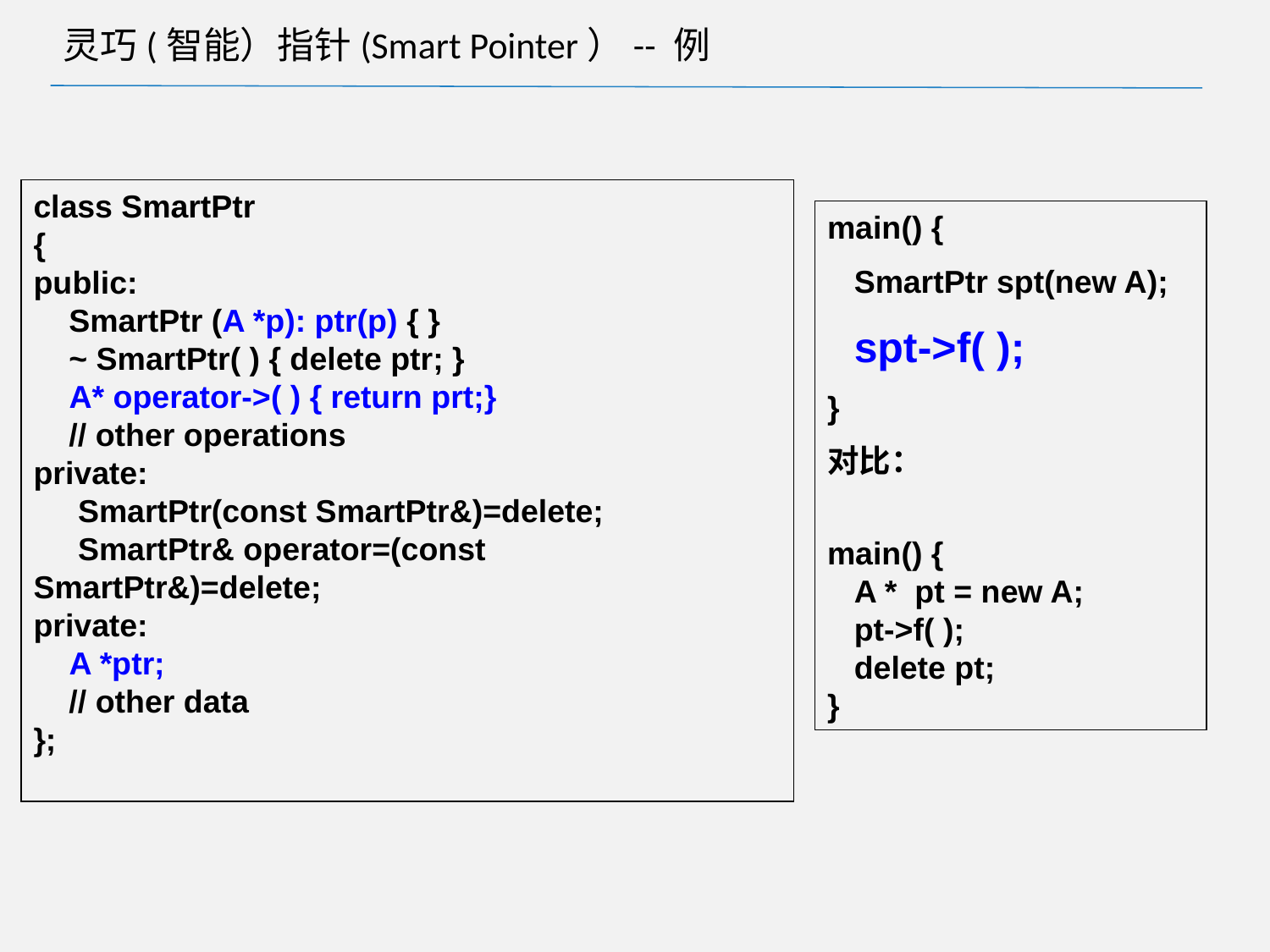

# 灵巧(智能）指针(Smart Pointer）-- 例
class SmartPtr
{
public:
    SmartPtr (A *p): ptr(p) { }
    ~ SmartPtr( ) { delete ptr; }
    A* operator->( ) { return prt;}
    // other operations
private:
     SmartPtr(const SmartPtr&)=delete;
     SmartPtr& operator=(const SmartPtr&)=delete;
private:
    A *ptr;
    // other data
};
main() {
   SmartPtr spt(new A);
   spt->f( );
}
对比：

main() {
   A *  pt = new A;
   pt->f( );
   delete pt;
}